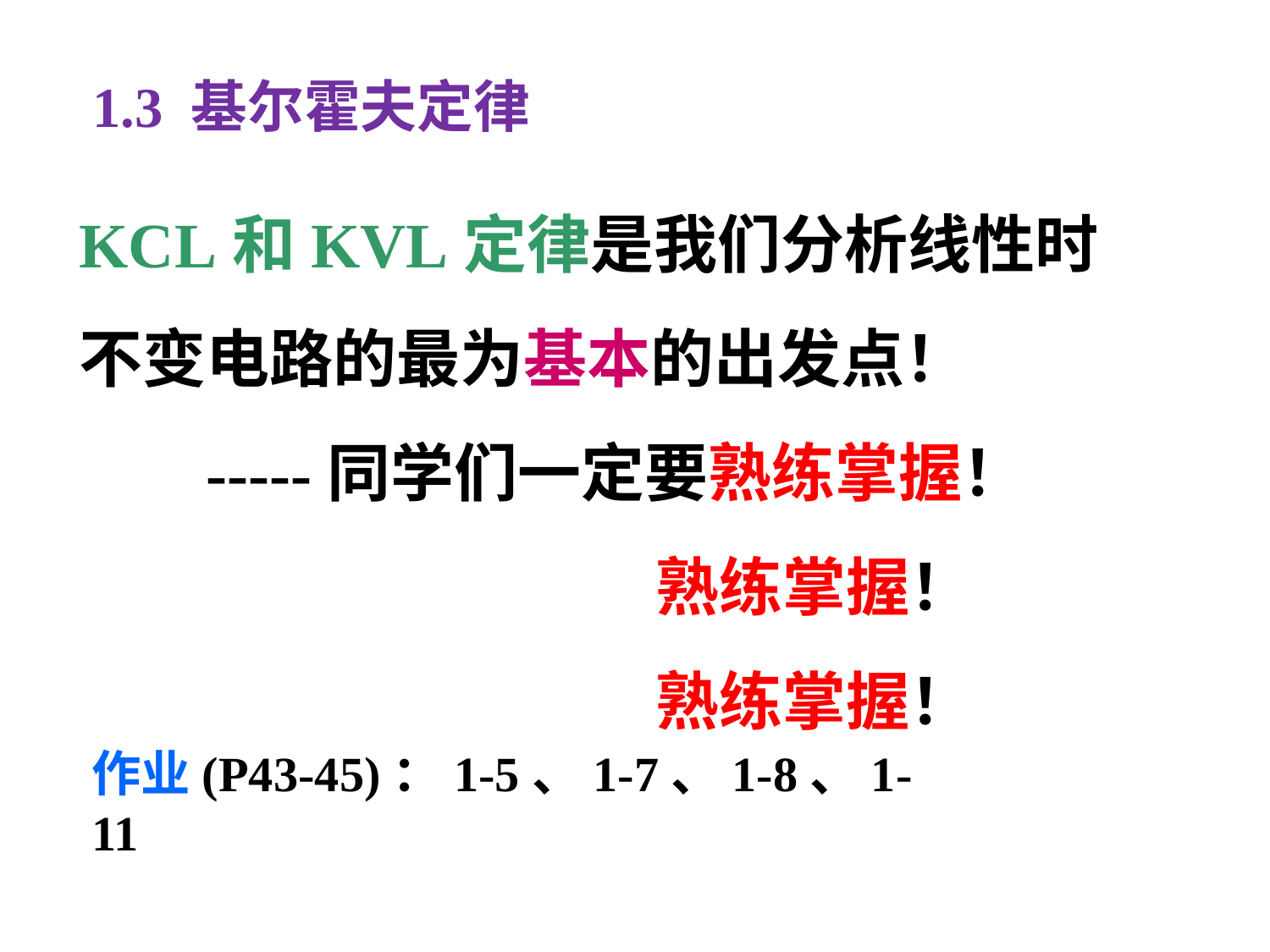

1.3 基尔霍夫定律
KCL和KVL定律是我们分析线性时不变电路的最为基本的出发点！
        -----同学们一定要熟练掌握！
                                       熟练掌握！
                                       熟练掌握！
作业(P43-45)：1-5、1-7、1-8、1-11